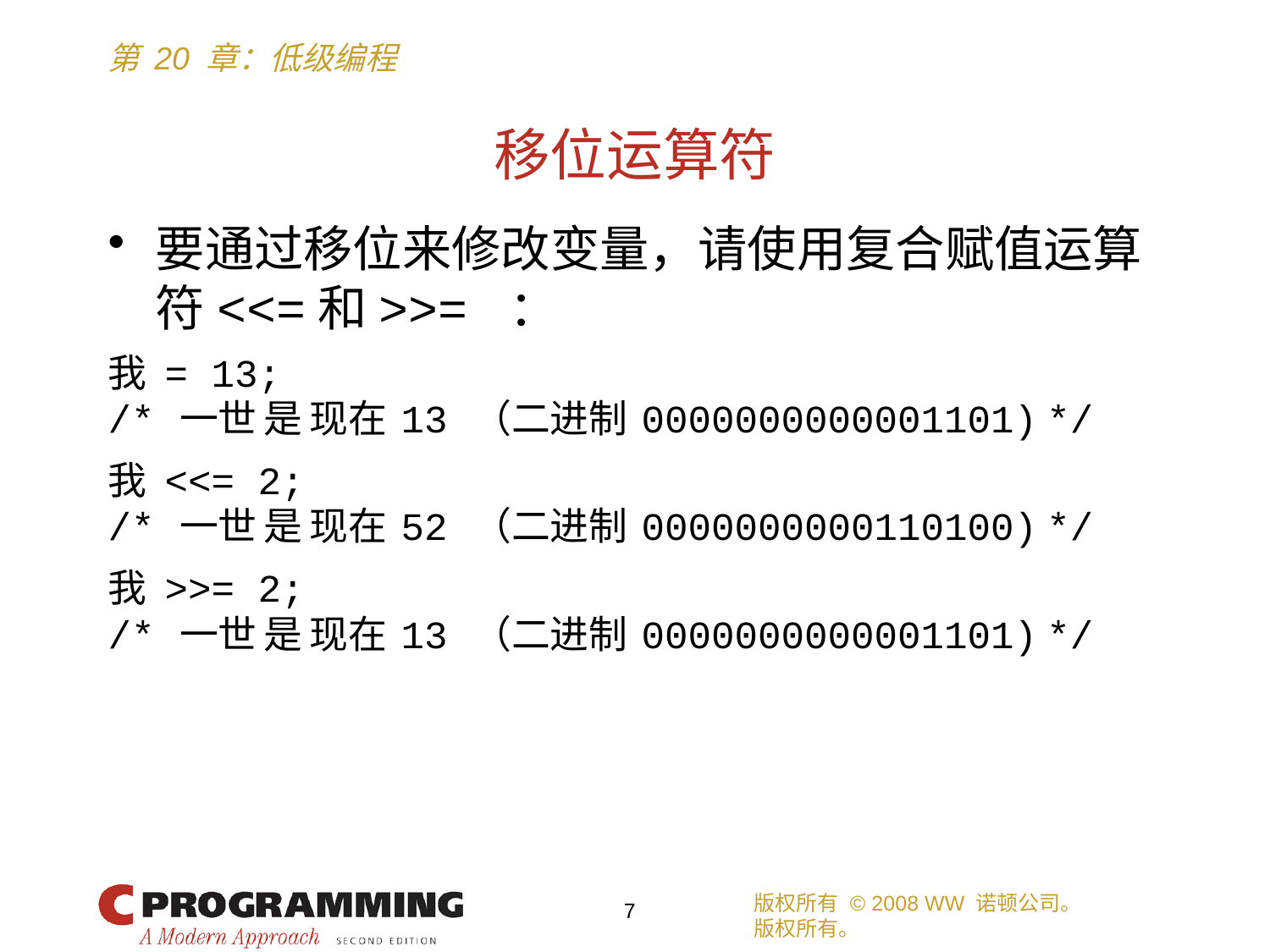

# 移位运算符
要通过移位来修改变量，请使用复合赋值运算符<<=和>>= ：
我 = 13;
/* 一世 是 现在 13 （二进制 0000000000001101) */

我 <<= 2;
/* 一世 是 现在 52 （二进制 0000000000110100) */

我 >>= 2;
/* 一世 是 现在 13 （二进制 0000000000001101) */

版权所有 © 2008 WW 诺顿公司。
版权所有。
7